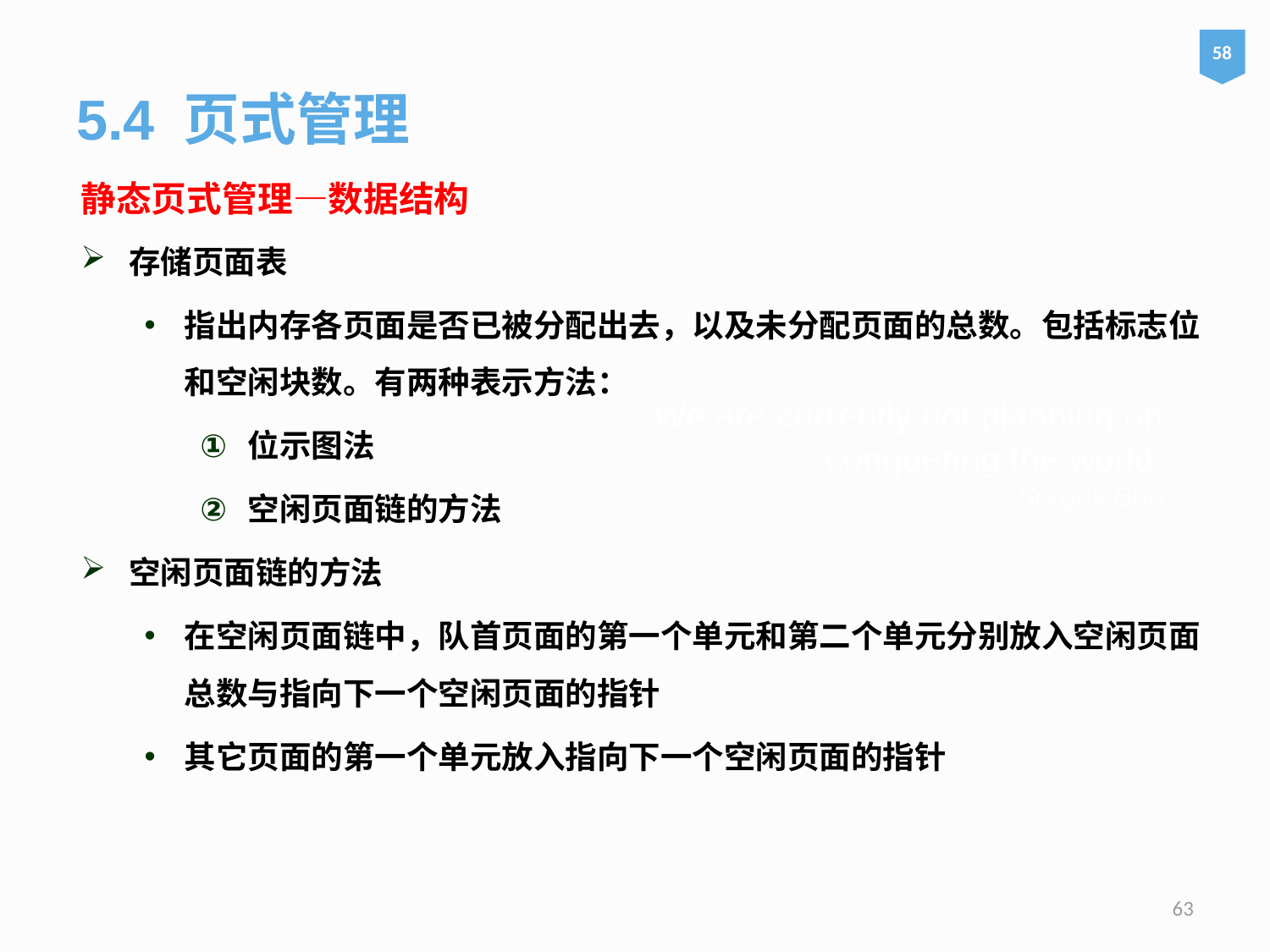

58
5.4 页式管理
静态页式管理—数据结构

存储页面表
指出内存各页面是否已被分配出去，以及未分配页面的总数。包括标志位和空闲块数。有两种表示方法：
位示图法
空闲页面链的方法
空闲页面链的方法
在空闲页面链中，队首页面的第一个单元和第二个单元分别放入空闲页面总数与指向下一个空闲页面的指针
其它页面的第一个单元放入指向下一个空闲页面的指针

# We are currently not planning on conquering the world. – Sergey Brin

63